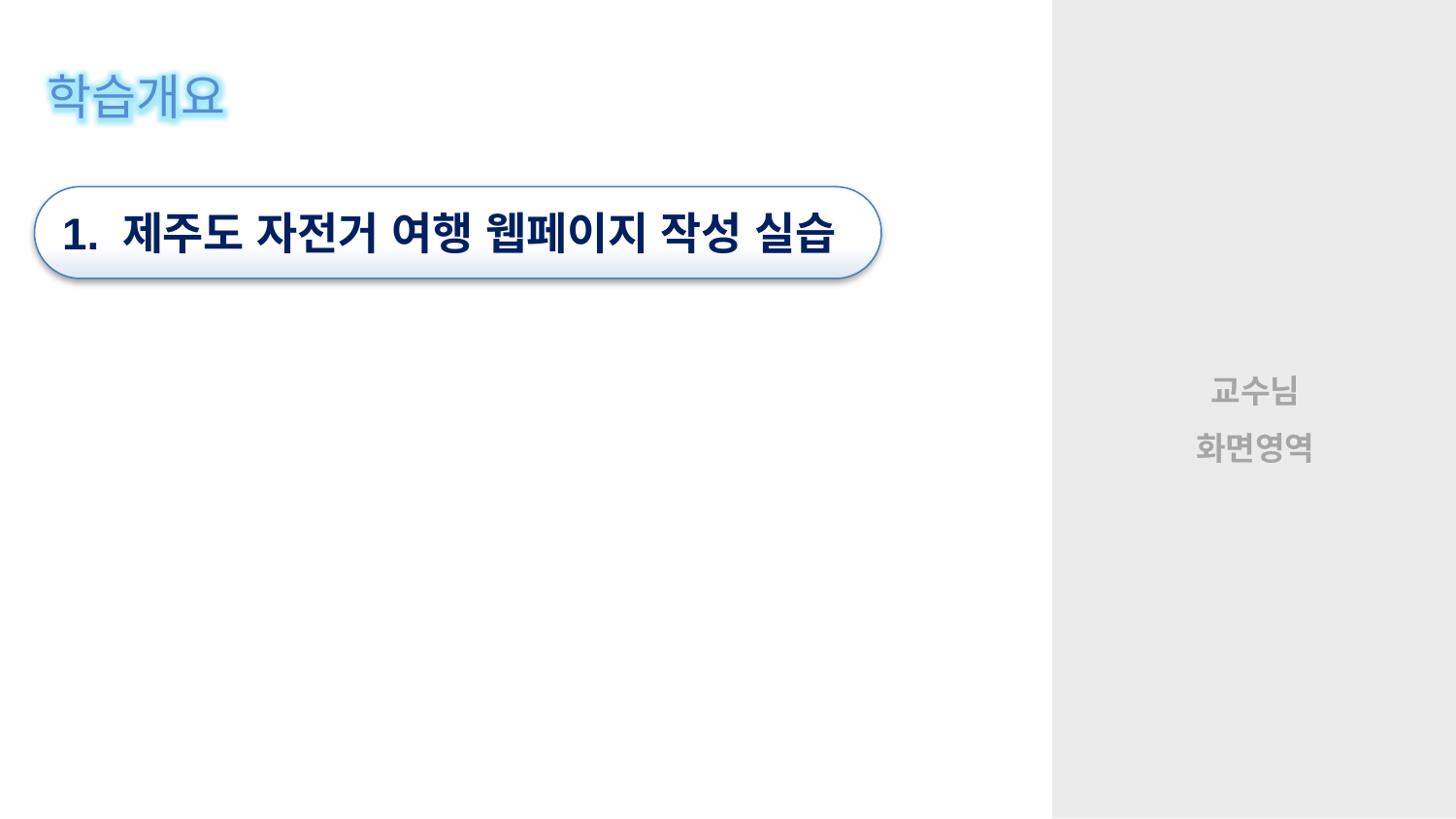

학습개요
1. 제주도 자전거 여행 웹페이지 작성 실습